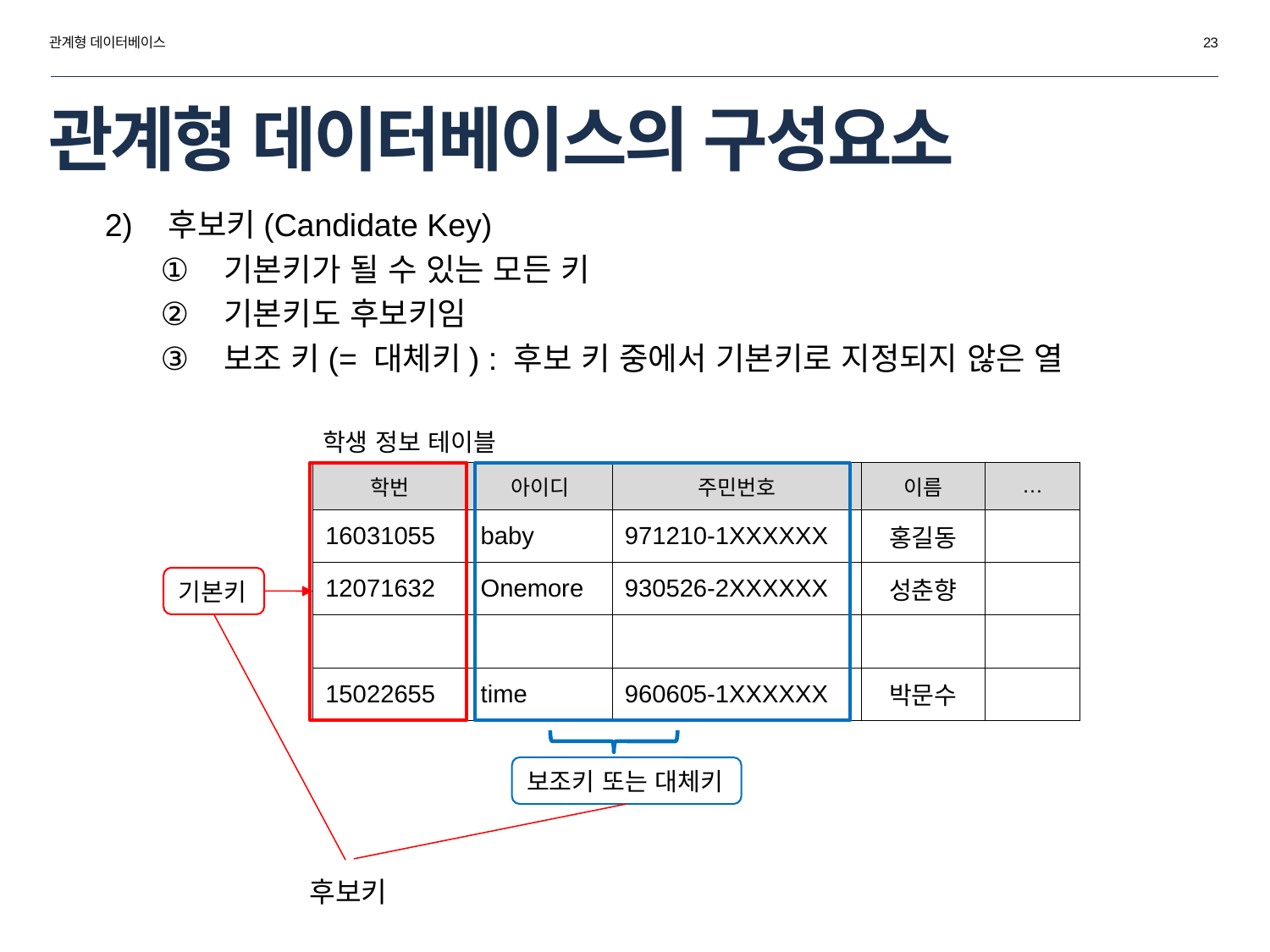

관계형 데이터베이스
23
# 관계형 데이터베이스의 구성요소
후보키(Candidate Key)
기본키가 될 수 있는 모든 키
기본키도 후보키임
보조 키(= 대체키) : 후보 키 중에서 기본키로 지정되지 않은 열

학생 정보 테이블
| 학번 | 아이디 | 주민번호 | 이름 | … |
| --- | --- | --- | --- | --- |
| 16031055 | baby | 971210-1XXXXXX | 홍길동 |  |
| 12071632 | Onemore | 930526-2XXXXXX | 성춘향 |  |
|  |  |  |  |  |
| 15022655 | time | 960605-1XXXXXX | 박문수 |  |

기본키

보조키 또는 대체키
후보키